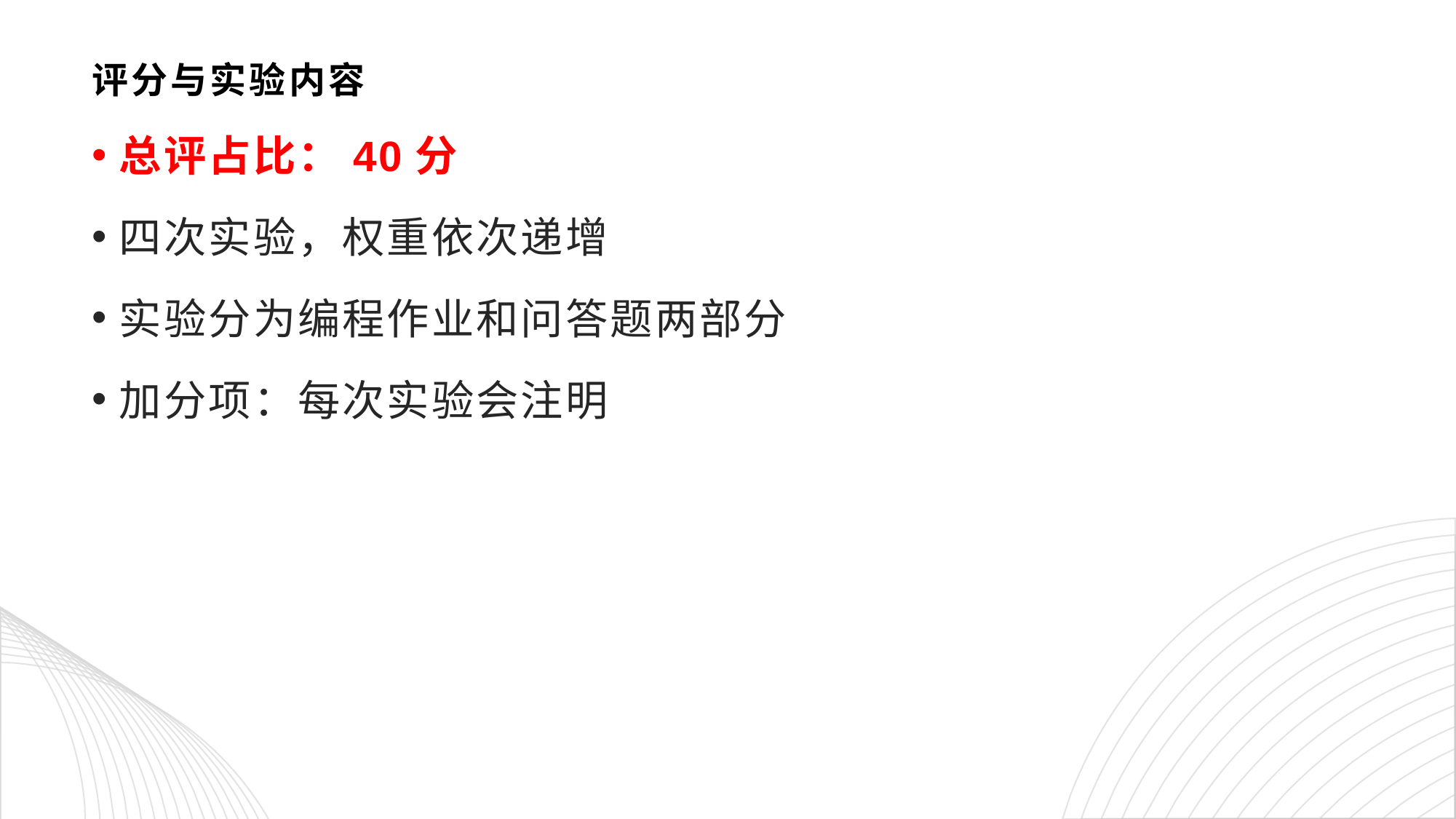

# 评分与实验内容
总评占比：40分
四次实验，权重依次递增
实验分为编程作业和问答题两部分
加分项：每次实验会注明